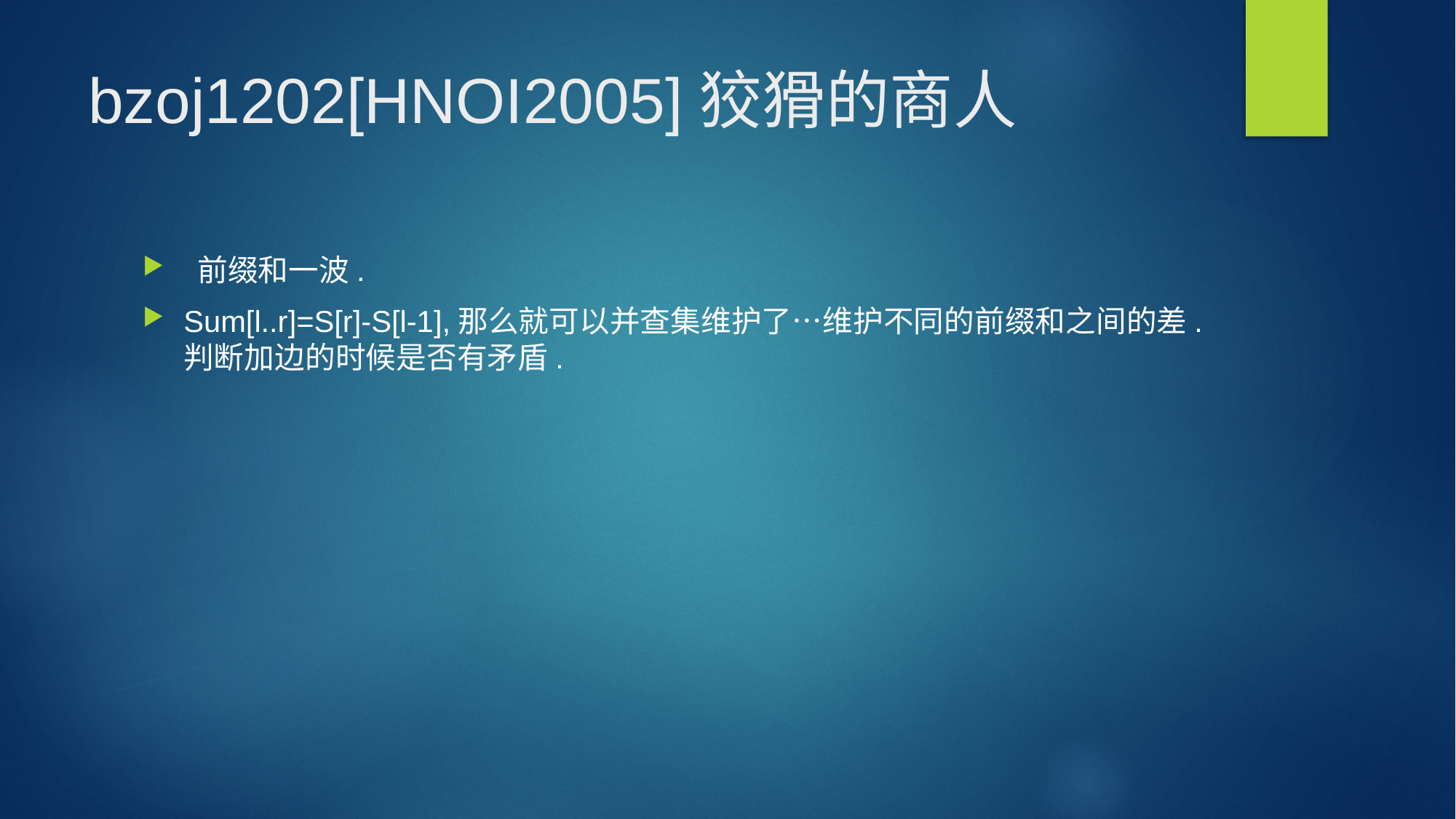

# bzoj1202[HNOI2005]狡猾的商人
 前缀和一波.
Sum[l..r]=S[r]-S[l-1],那么就可以并查集维护了…维护不同的前缀和之间的差.判断加边的时候是否有矛盾.